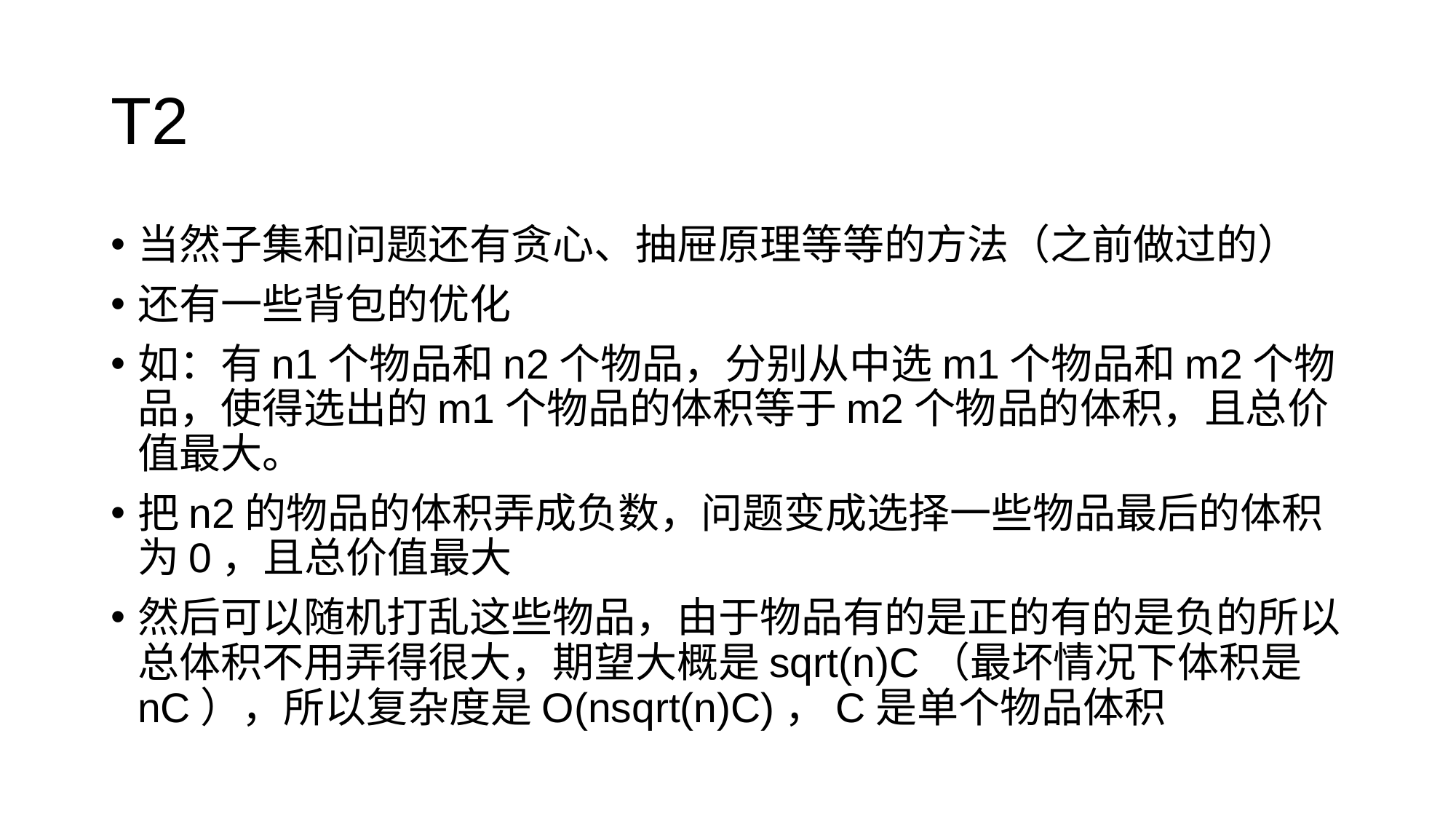

# T2
当然子集和问题还有贪心、抽屉原理等等的方法（之前做过的）
还有一些背包的优化
如：有n1个物品和n2个物品，分别从中选m1个物品和m2个物品，使得选出的m1个物品的体积等于m2个物品的体积，且总价值最大。
把n2的物品的体积弄成负数，问题变成选择一些物品最后的体积为0，且总价值最大
然后可以随机打乱这些物品，由于物品有的是正的有的是负的所以总体积不用弄得很大，期望大概是sqrt(n)C（最坏情况下体积是nC），所以复杂度是O(nsqrt(n)C)，C是单个物品体积